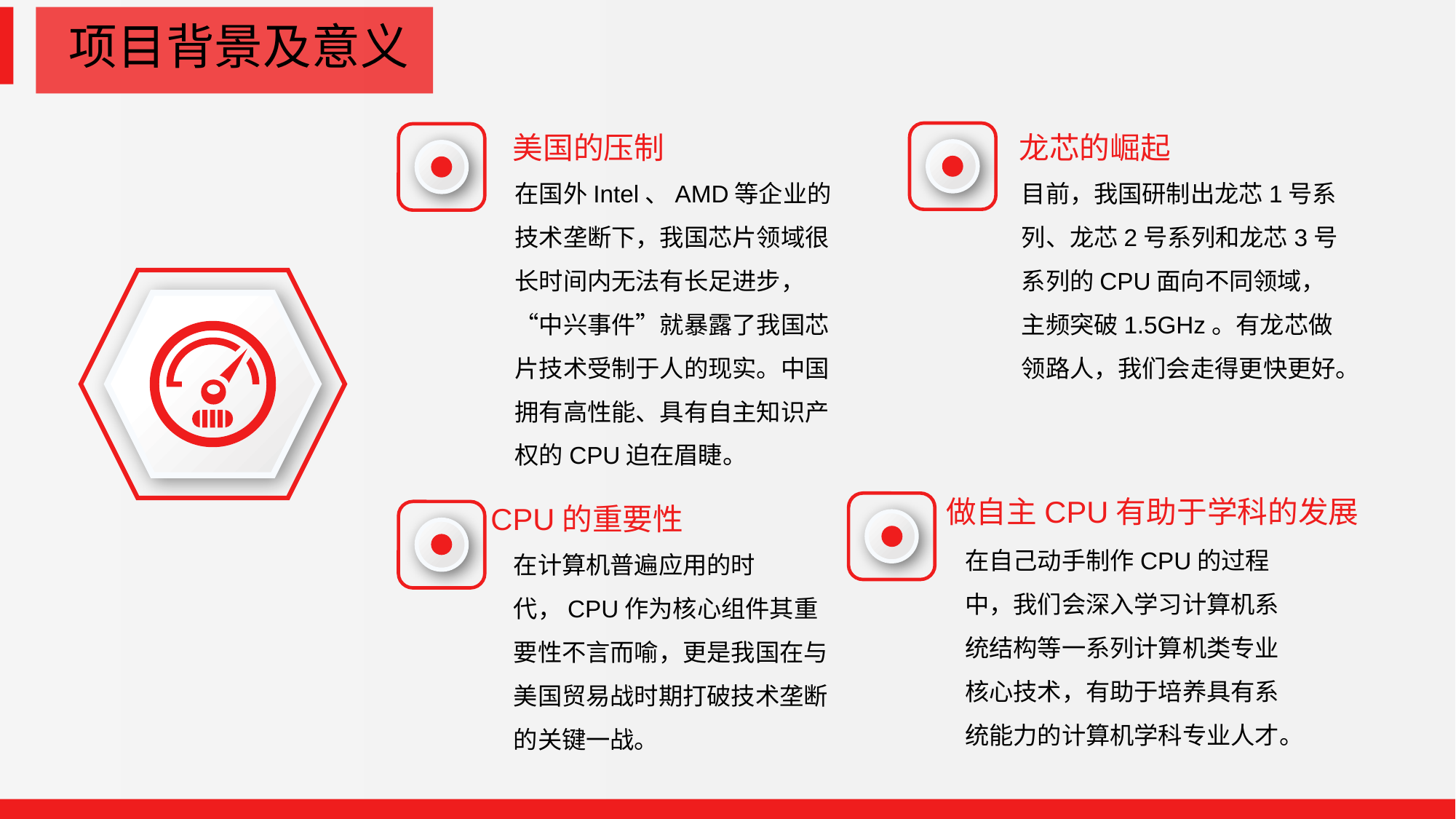

项目背景及意义
美国的压制

龙芯的崛起

在国外Intel、AMD等企业的技术垄断下，我国芯片领域很长时间内无法有长足进步，“中兴事件”就暴露了我国芯片技术受制于人的现实。中国拥有高性能、具有自主知识产权的CPU迫在眉睫。
目前，我国研制出龙芯1号系列、龙芯2号系列和龙芯3号系列的CPU面向不同领域，主频突破1.5GHz。有龙芯做领路人，我们会走得更快更好。

做自主CPU有助于学科的发展

CPU的重要性

在自己动手制作CPU的过程中，我们会深入学习计算机系统结构等一系列计算机类专业核心技术，有助于培养具有系统能力的计算机学科专业人才。

在计算机普遍应用的时代，CPU作为核心组件其重要性不言而喻，更是我国在与美国贸易战时期打破技术垄断的关键一战。